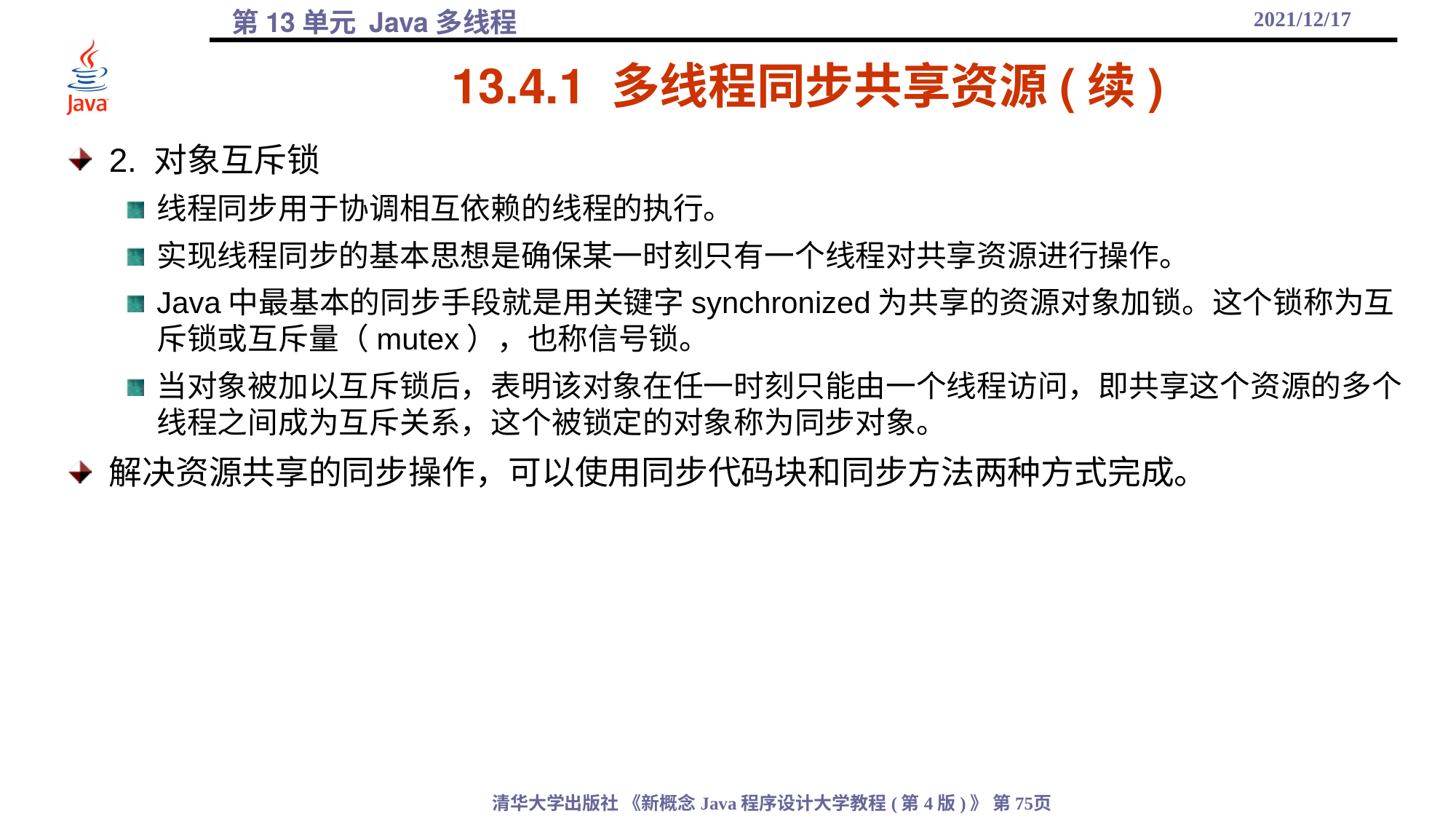

2021/12/17
# 13.4.1 多线程同步共享资源(续)
2. 对象互斥锁
线程同步用于协调相互依赖的线程的执行。
实现线程同步的基本思想是确保某一时刻只有一个线程对共享资源进行操作。
Java中最基本的同步手段就是用关键字synchronized为共享的资源对象加锁。这个锁称为互斥锁或互斥量（mutex），也称信号锁。
当对象被加以互斥锁后，表明该对象在任一时刻只能由一个线程访问，即共享这个资源的多个线程之间成为互斥关系，这个被锁定的对象称为同步对象。
解决资源共享的同步操作，可以使用同步代码块和同步方法两种方式完成。